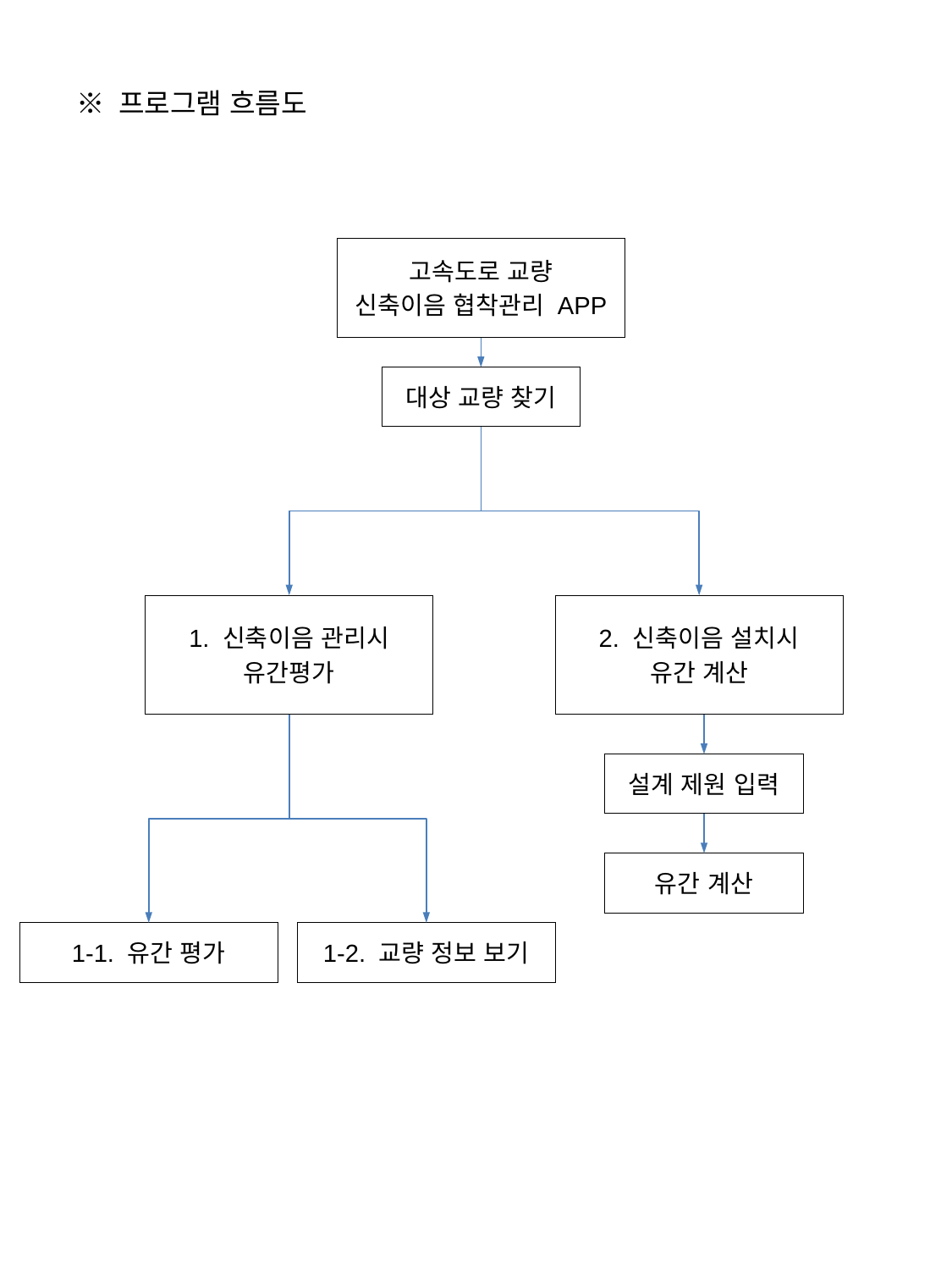

※ 프로그램 흐름도
고속도로 교량
신축이음 협착관리 APP
대상 교량 찾기
2. 신축이음 설치시
유간 계산
1. 신축이음 관리시
유간평가
설계 제원 입력
유간 계산
1-1. 유간 평가
1-2. 교량 정보 보기